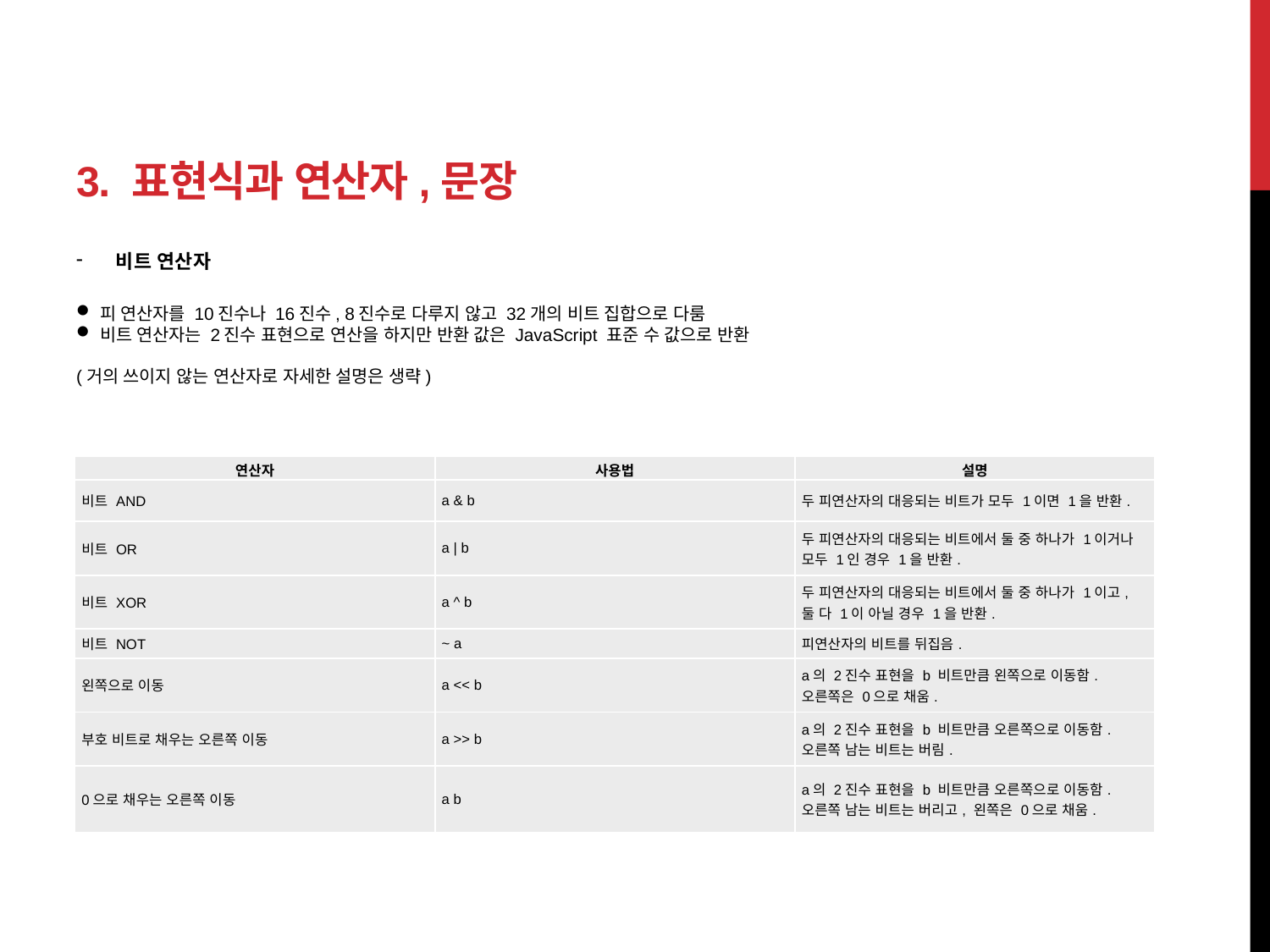

# 3. 표현식과 연산자,문장

비트 연산자

피 연산자를 10진수나 16진수, 8진수로 다루지 않고 32개의 비트 집합으로 다룸
비트 연산자는 2진수 표현으로 연산을 하지만 반환 값은 JavaScript 표준 수 값으로 반환

(거의 쓰이지 않는 연산자로 자세한 설명은 생략)
| 연산자 | 사용법 | 설명 |
| --- | --- | --- |
| 비트 AND | a & b | 두 피연산자의 대응되는 비트가 모두 1이면 1을 반환. |
| 비트 OR | a | b | 두 피연산자의 대응되는 비트에서 둘 중 하나가 1이거나 모두 1인 경우 1을 반환. |
| 비트 XOR | a ^ b | 두 피연산자의 대응되는 비트에서 둘 중 하나가 1이고, 둘 다 1이 아닐 경우 1을 반환. |
| 비트 NOT | ~ a | 피연산자의 비트를 뒤집음. |
| 왼쪽으로 이동 | a << b | a의 2진수 표현을 b 비트만큼 왼쪽으로 이동함. 오른쪽은 0으로 채움. |
| 부호 비트로 채우는 오른쪽 이동 | a >> b | a의 2진수 표현을 b 비트만큼 오른쪽으로 이동함. 오른쪽 남는 비트는 버림. |
| 0으로 채우는 오른쪽 이동 | a b | a의 2진수 표현을 b 비트만큼 오른쪽으로 이동함. 오른쪽 남는 비트는 버리고, 왼쪽은 0으로 채움. |